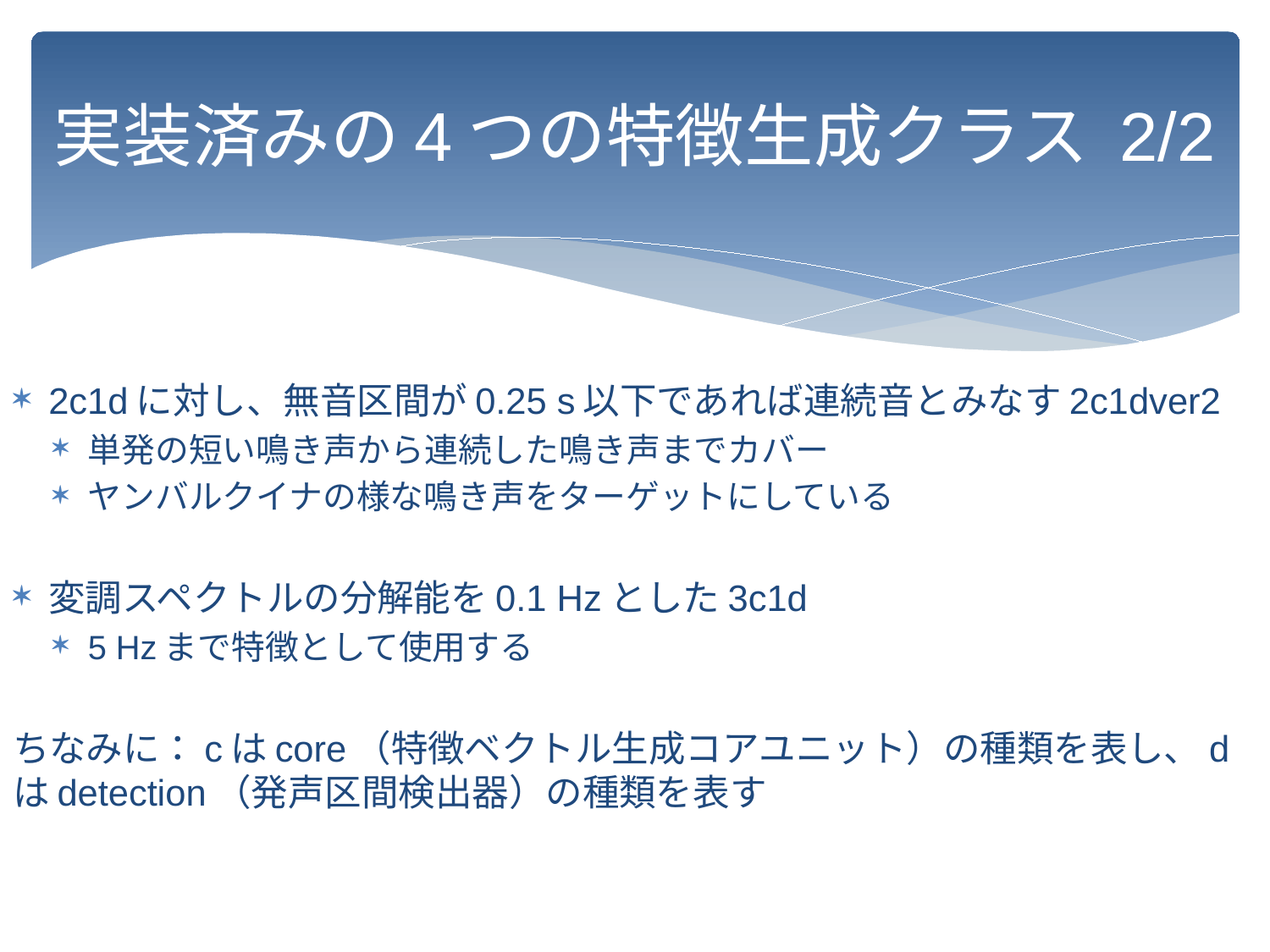

# 実装済みの4つの特徴生成クラス 2/2
2c1dに対し、無音区間が0.25 s以下であれば連続音とみなす2c1dver2
単発の短い鳴き声から連続した鳴き声までカバー
ヤンバルクイナの様な鳴き声をターゲットにしている

変調スペクトルの分解能を0.1 Hzとした3c1d
5 Hzまで特徴として使用する

ちなみに：cはcore（特徴ベクトル生成コアユニット）の種類を表し、dはdetection（発声区間検出器）の種類を表す